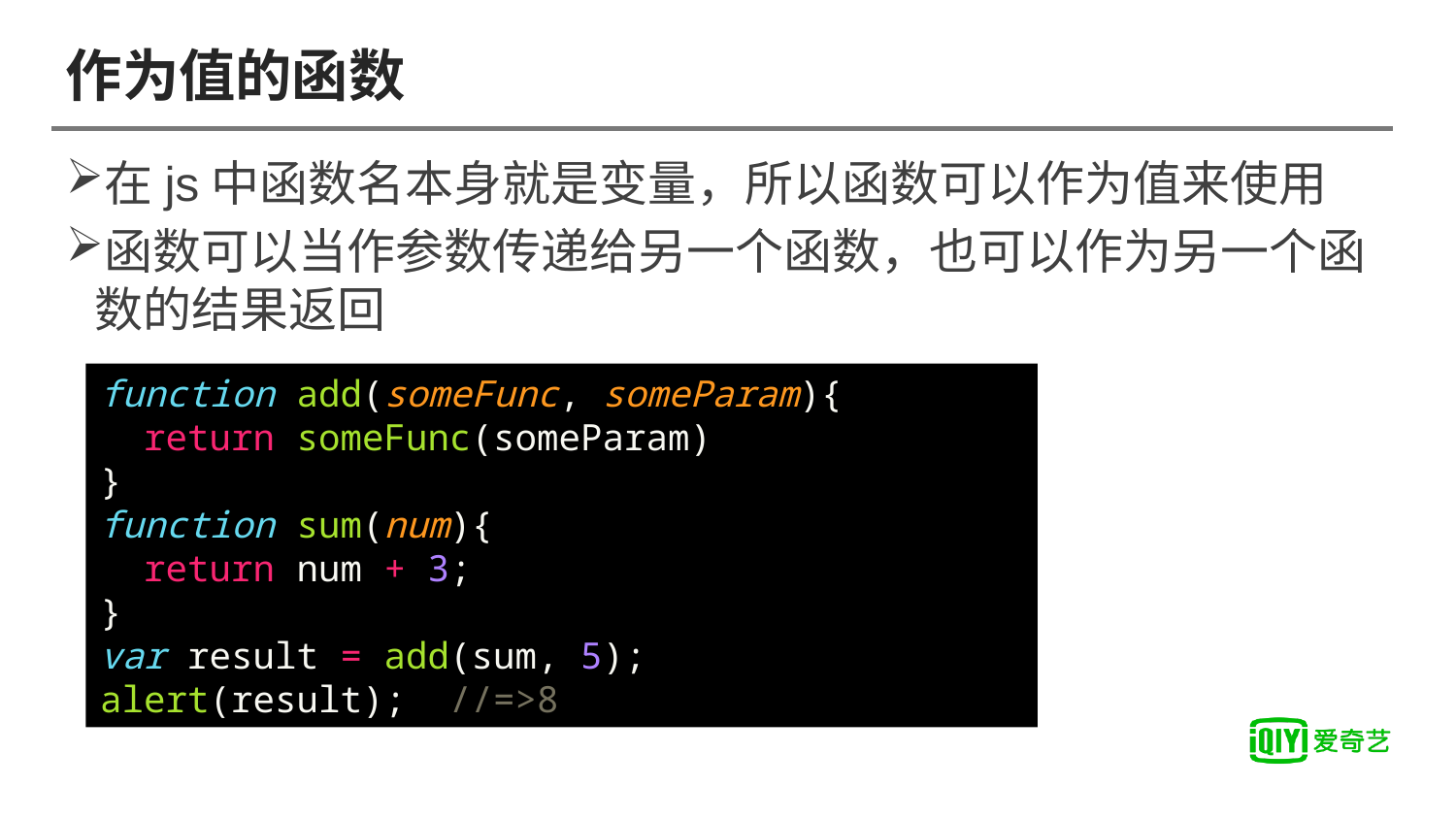

# 作为值的函数
在js中函数名本身就是变量，所以函数可以作为值来使用
函数可以当作参数传递给另一个函数，也可以作为另一个函数的结果返回

function add(someFunc, someParam){
  return someFunc(someParam)
}
function sum(num){
  return num + 3;
}
var result = add(sum, 5);
alert(result);  //=>8